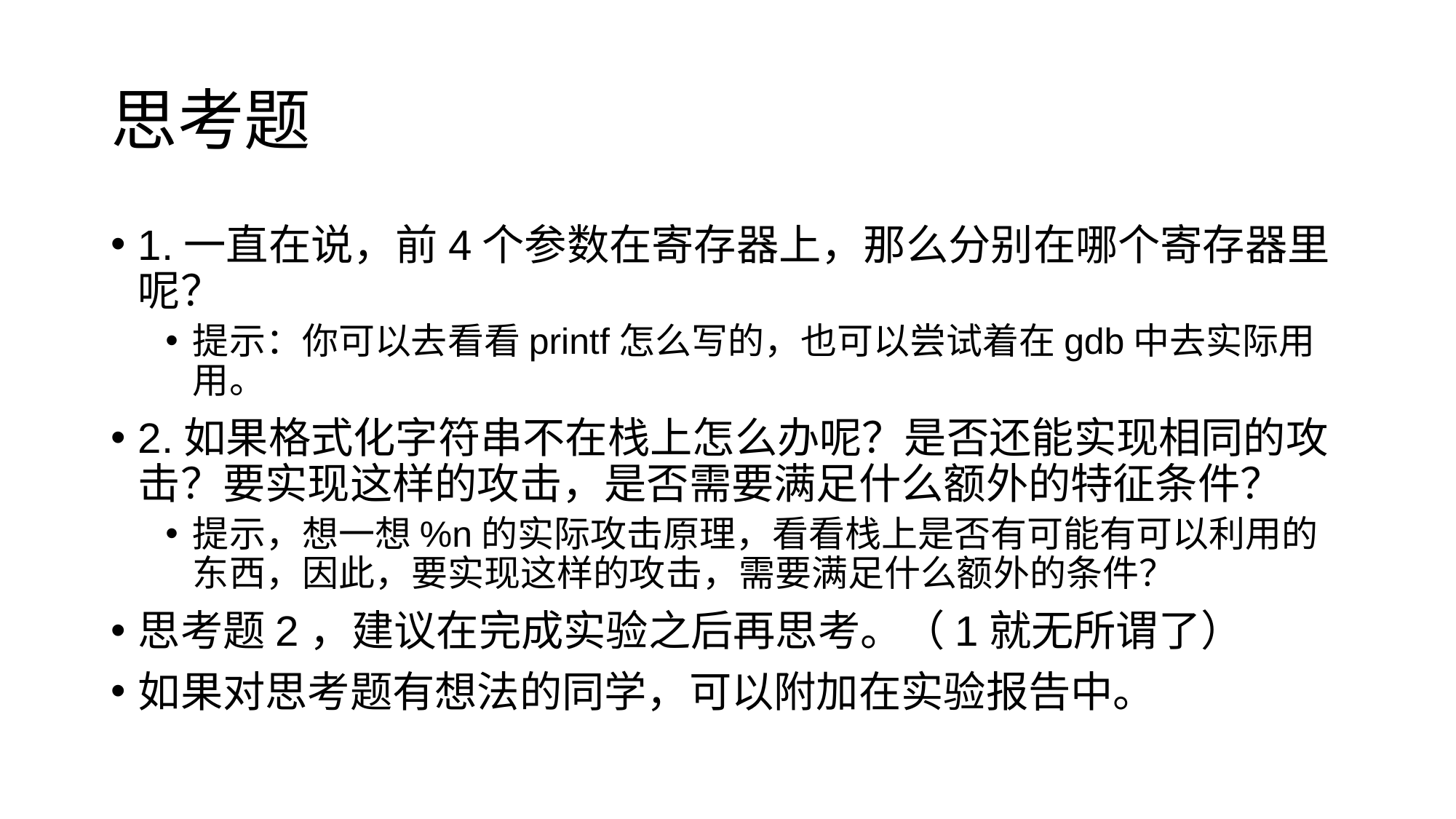

# 思考题
1.一直在说，前4个参数在寄存器上，那么分别在哪个寄存器里呢？
提示：你可以去看看printf怎么写的，也可以尝试着在gdb中去实际用用。
2.如果格式化字符串不在栈上怎么办呢？是否还能实现相同的攻击？要实现这样的攻击，是否需要满足什么额外的特征条件？
提示，想一想%n的实际攻击原理，看看栈上是否有可能有可以利用的东西，因此，要实现这样的攻击，需要满足什么额外的条件？
思考题2，建议在完成实验之后再思考。（1就无所谓了）
如果对思考题有想法的同学，可以附加在实验报告中。